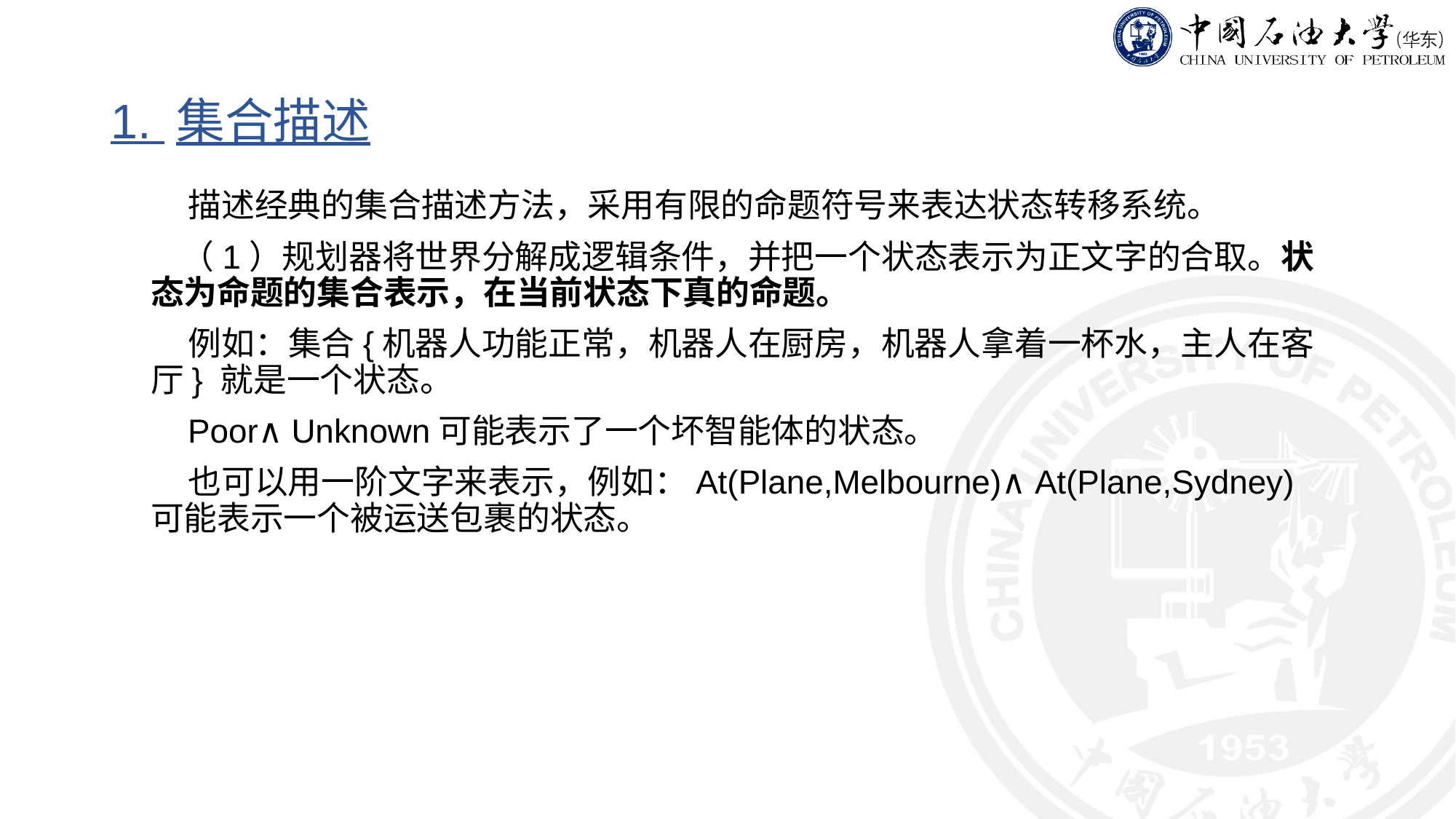

# 1. 集合描述
    描述经典的集合描述方法，采用有限的命题符号来表达状态转移系统。
   （1）规划器将世界分解成逻辑条件，并把一个状态表示为正文字的合取。状态为命题的集合表示，在当前状态下真的命题。
    例如：集合{机器人功能正常，机器人在厨房，机器人拿着一杯水，主人在客厅} 就是一个状态。
    Poor∧Unknown可能表示了一个坏智能体的状态。
    也可以用一阶文字来表示，例如：At(Plane,Melbourne)∧At(Plane,Sydney) 可能表示一个被运送包裹的状态。